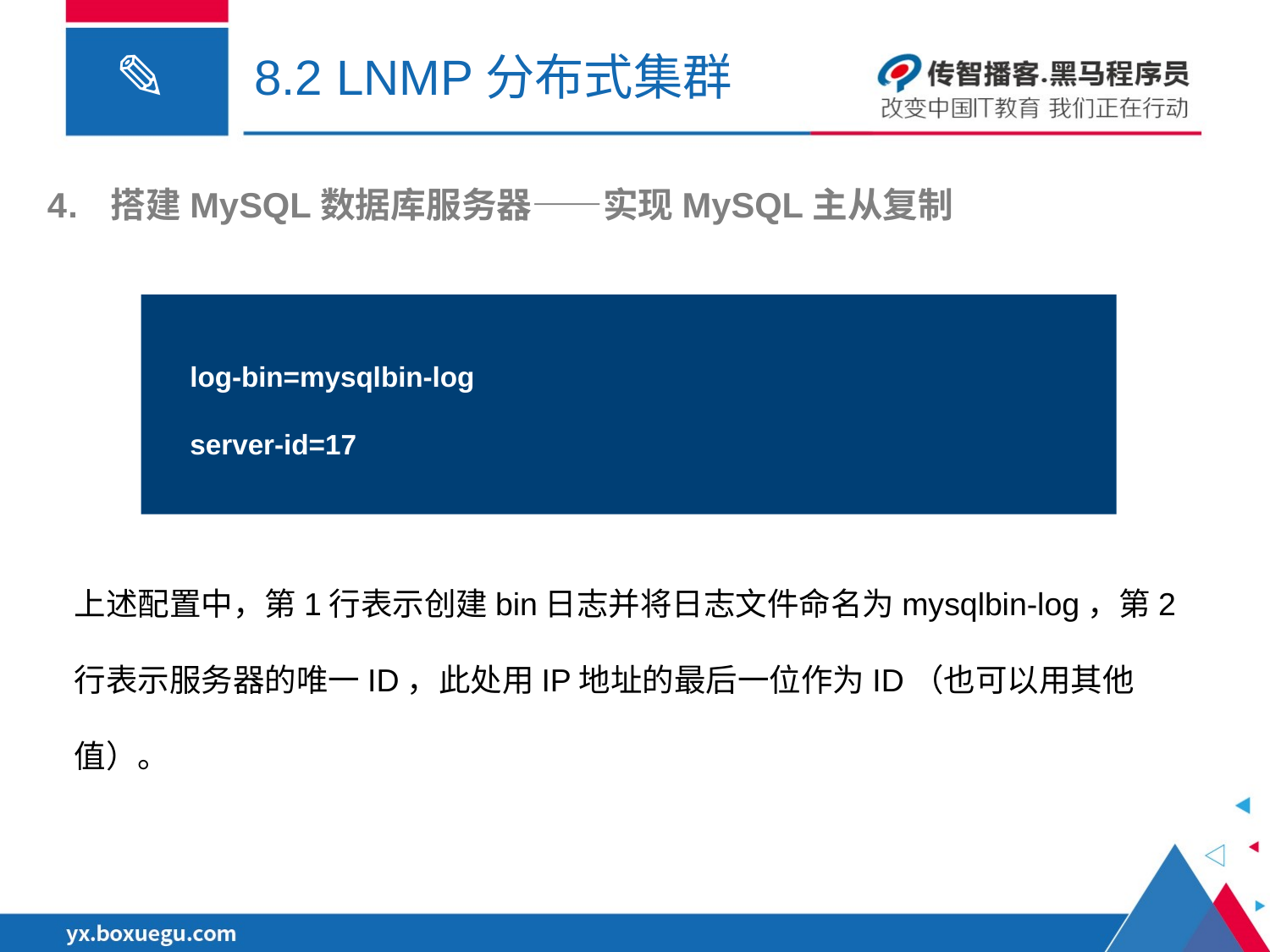

# 8.2 LNMP分布式集群
搭建MySQL数据库服务器——实现MySQL主从复制

log-bin=mysqlbin-log
server-id=17
上述配置中，第1行表示创建bin日志并将日志文件命名为mysqlbin-log，第2行表示服务器的唯一ID，此处用IP地址的最后一位作为ID（也可以用其他值）。